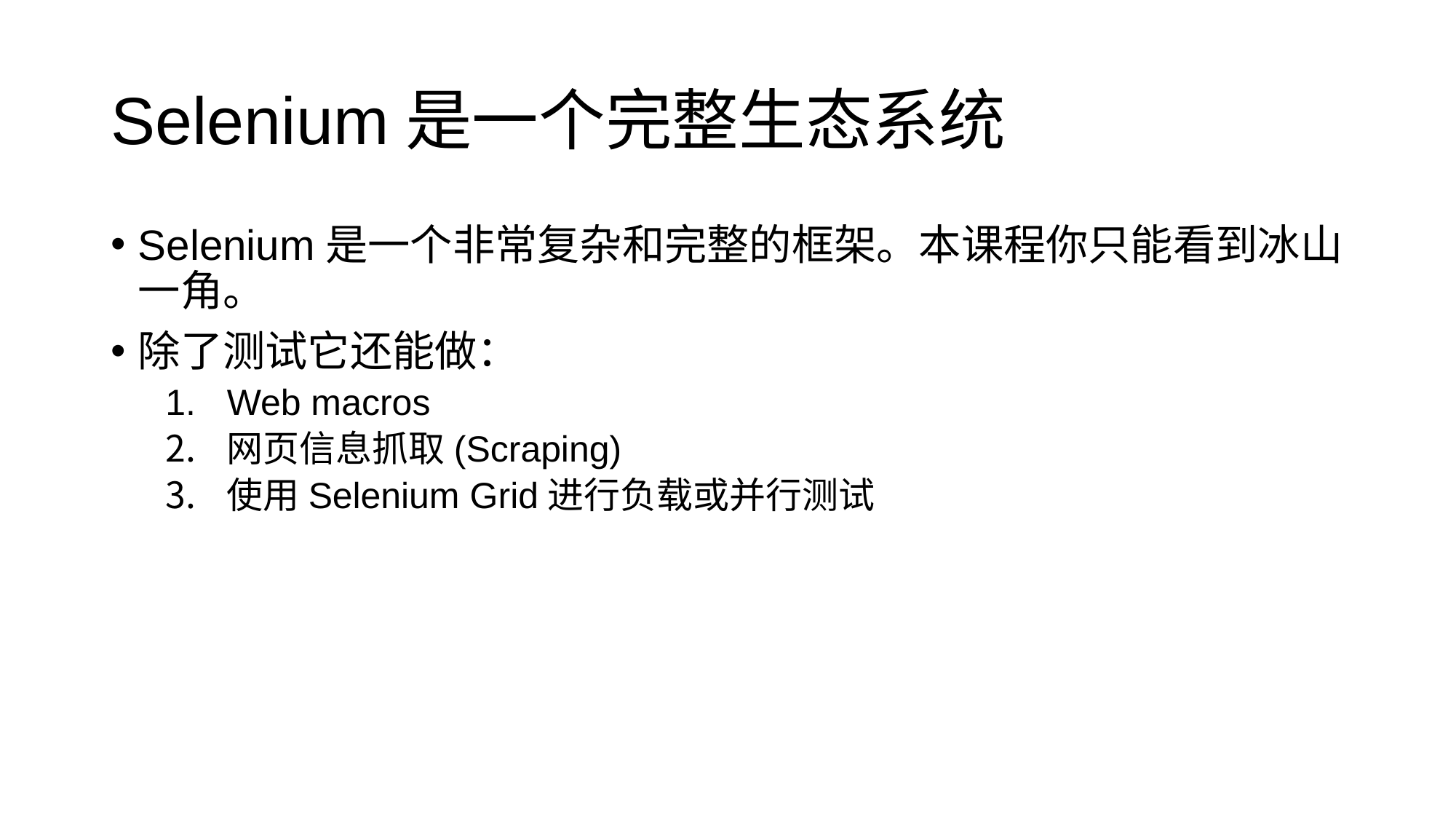

# Selenium是一个完整生态系统
Selenium是一个非常复杂和完整的框架。本课程你只能看到冰山一角。
除了测试它还能做：
Web macros
网页信息抓取(Scraping)
使用Selenium Grid进行负载或并行测试